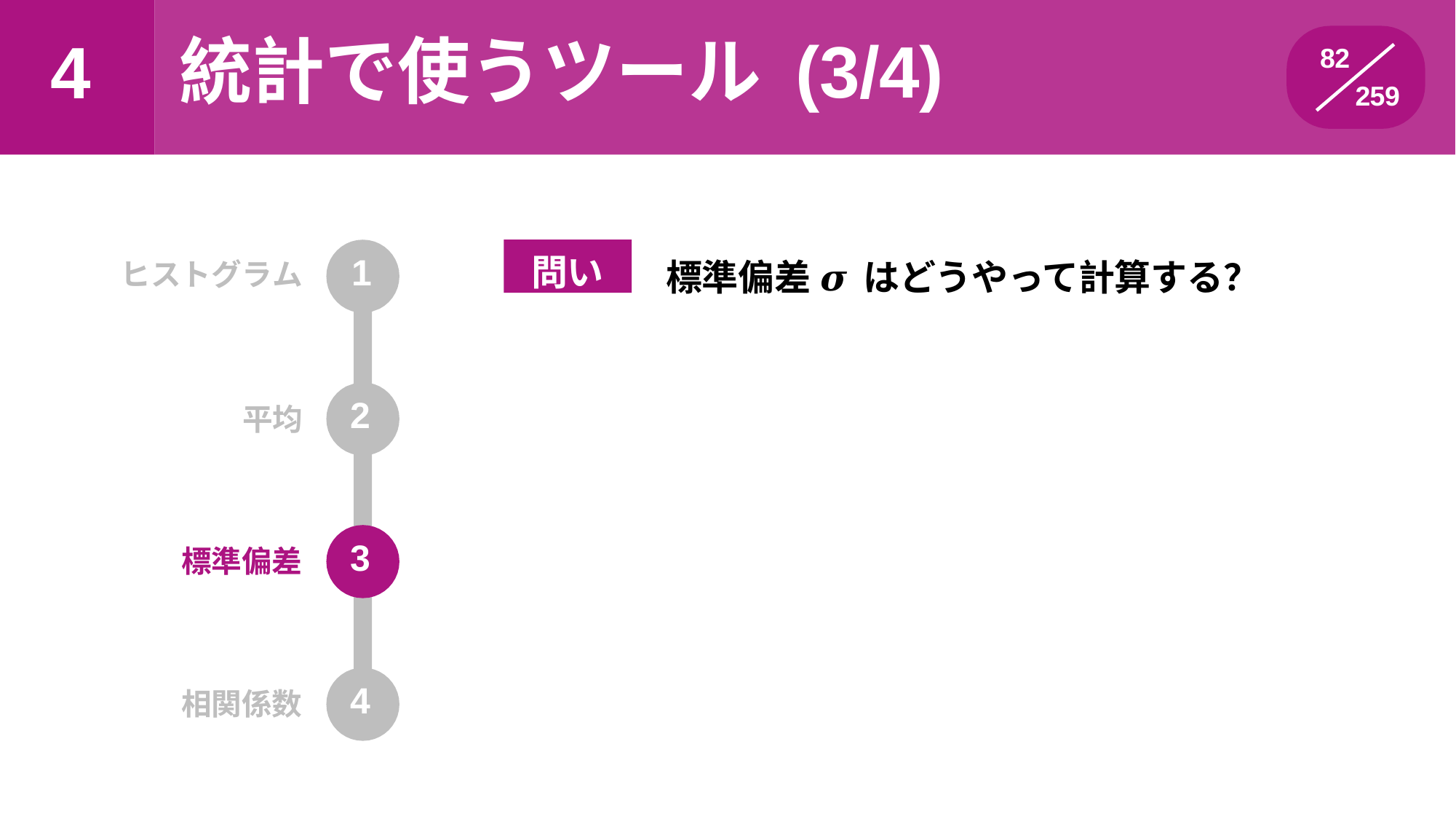

統計で使うツール (3/4)
# 4
82
259

問い
ヒストグラム	1
標準偏差 𝝈 はどうやって計算する？
2
平均

3
標準偏差

4
相関係数